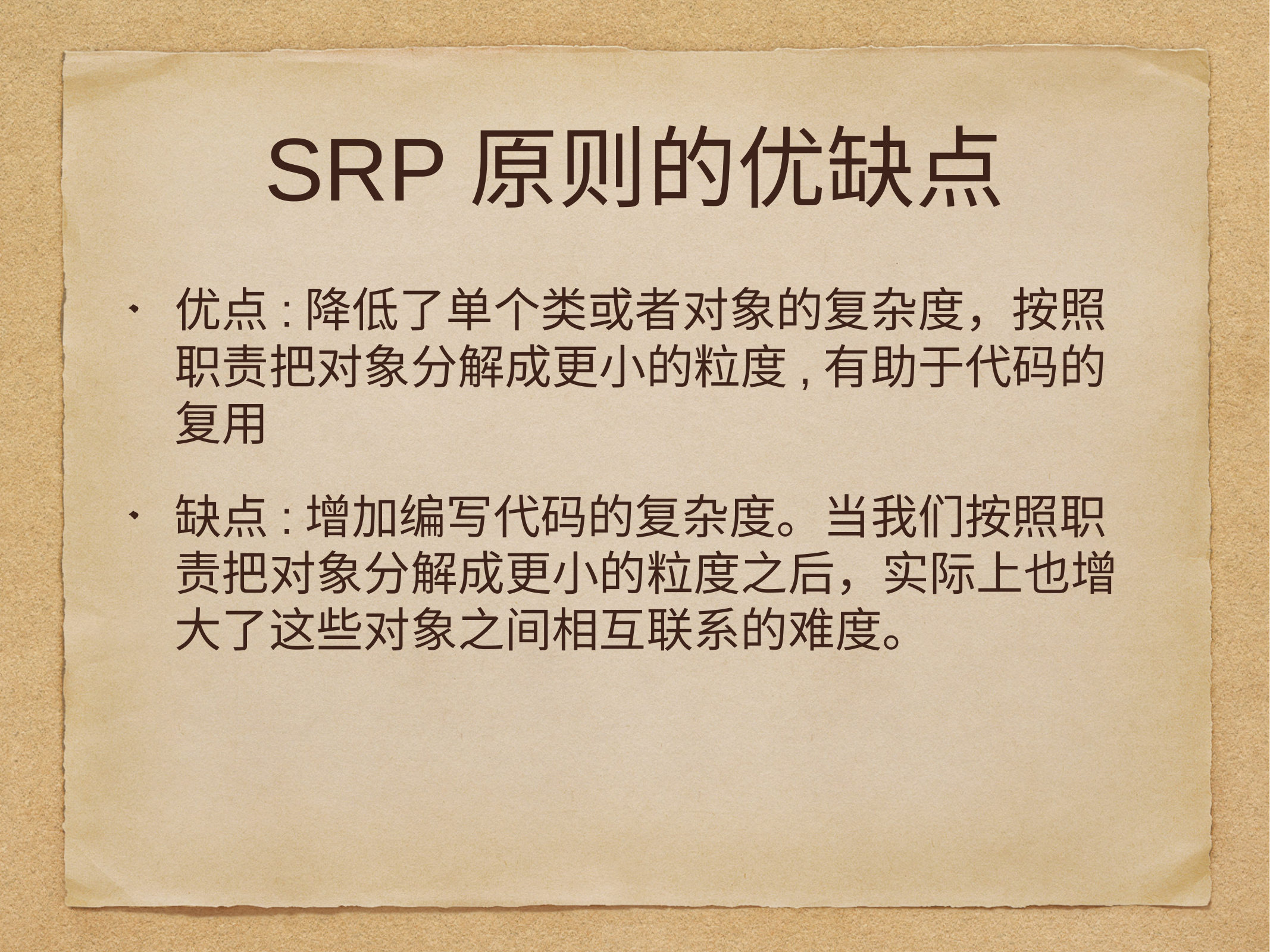

# SRP原则的优缺点
优点:降低了单个类或者对象的复杂度，按照职责把对象分解成更小的粒度,有助于代码的复用
缺点:增加编写代码的复杂度。当我们按照职责把对象分解成更小的粒度之后，实际上也增大了这些对象之间相互联系的难度。